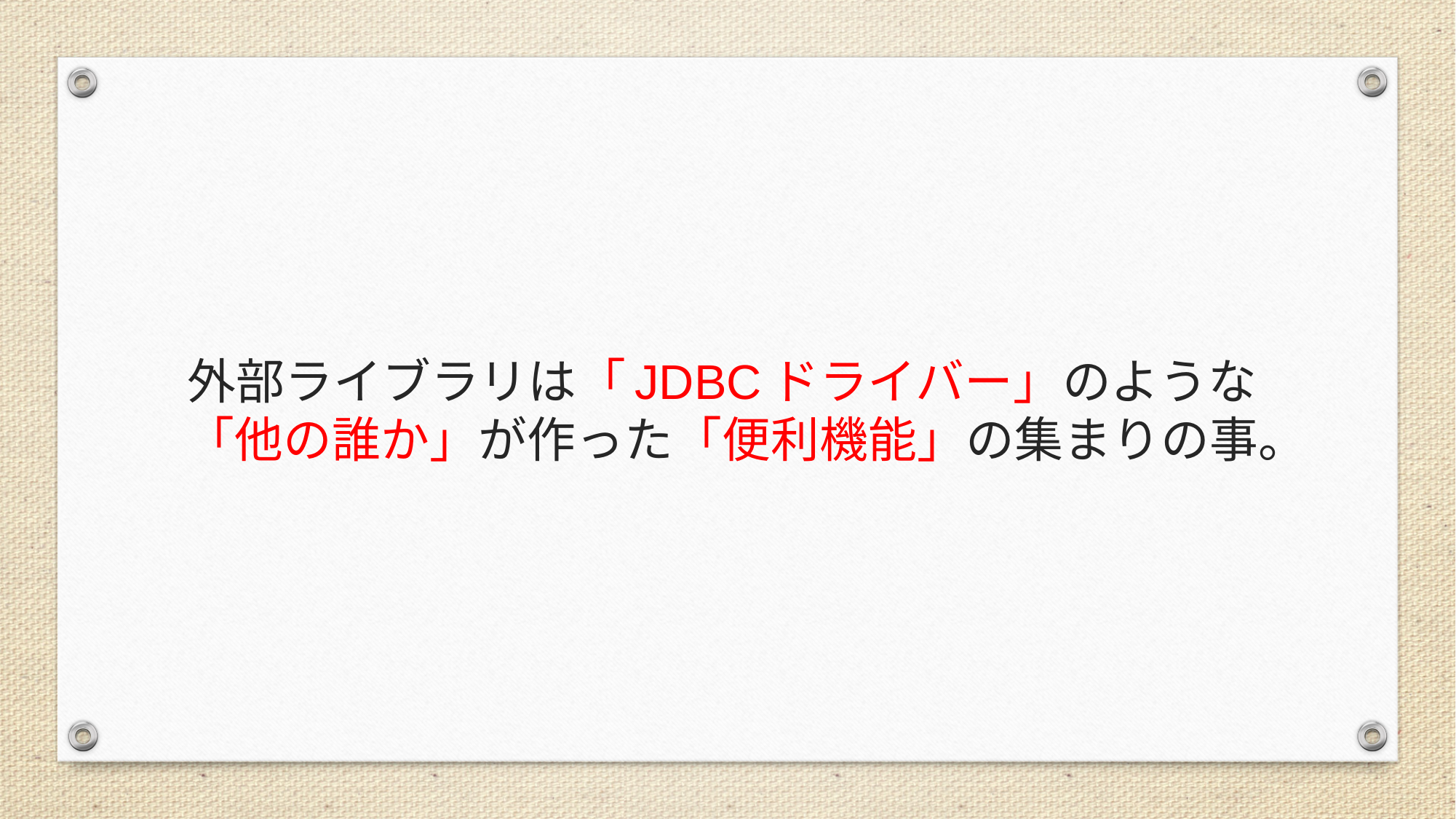

外部ライブラリは「JDBCドライバー」のような「他の誰か」が作った「便利機能」の集まりの事。